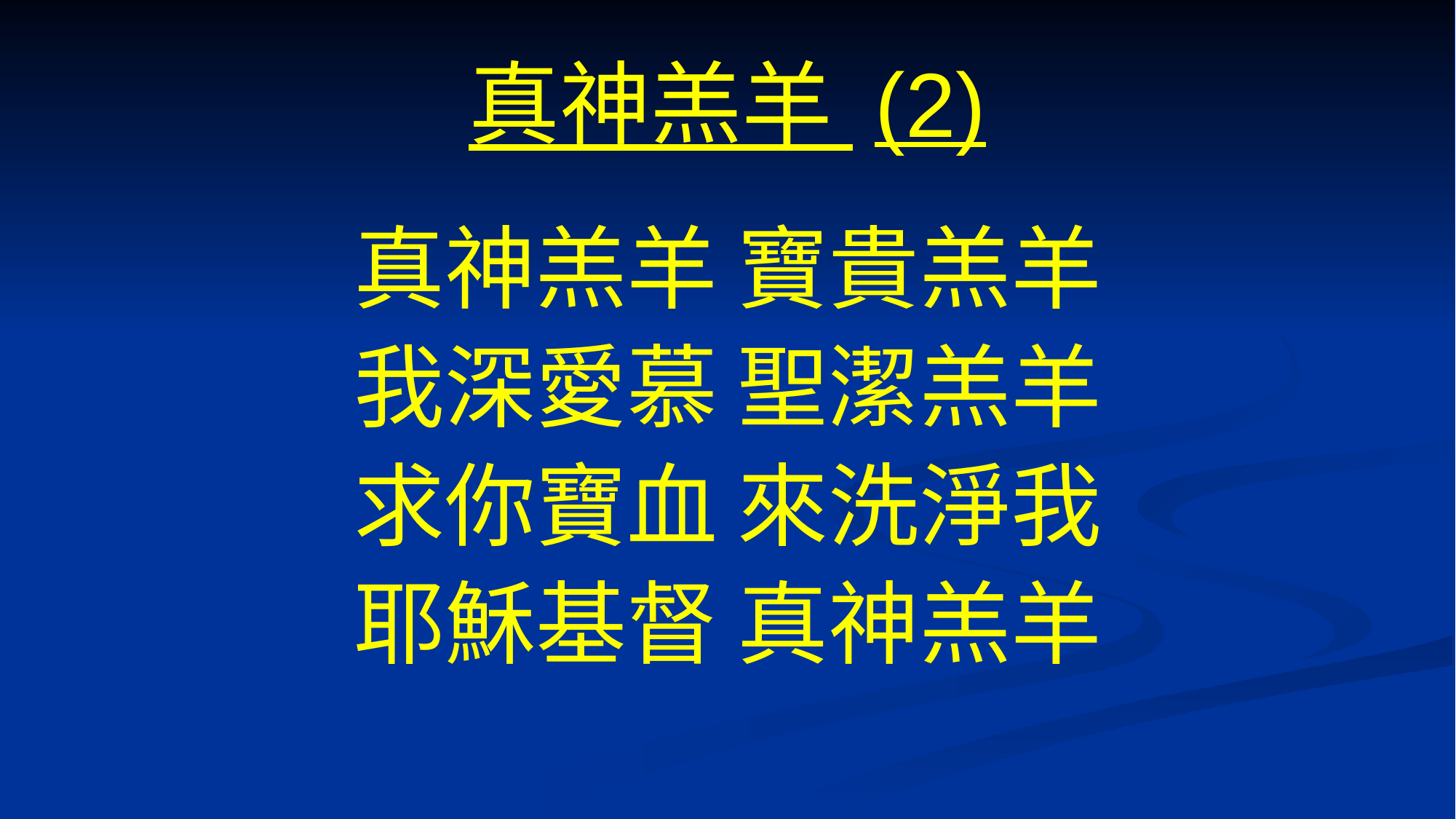

# 真神羔羊 (2)
真神羔羊 寶貴羔羊
我深愛慕 聖潔羔羊
求你寶血 來洗淨我
耶穌基督 真神羔羊